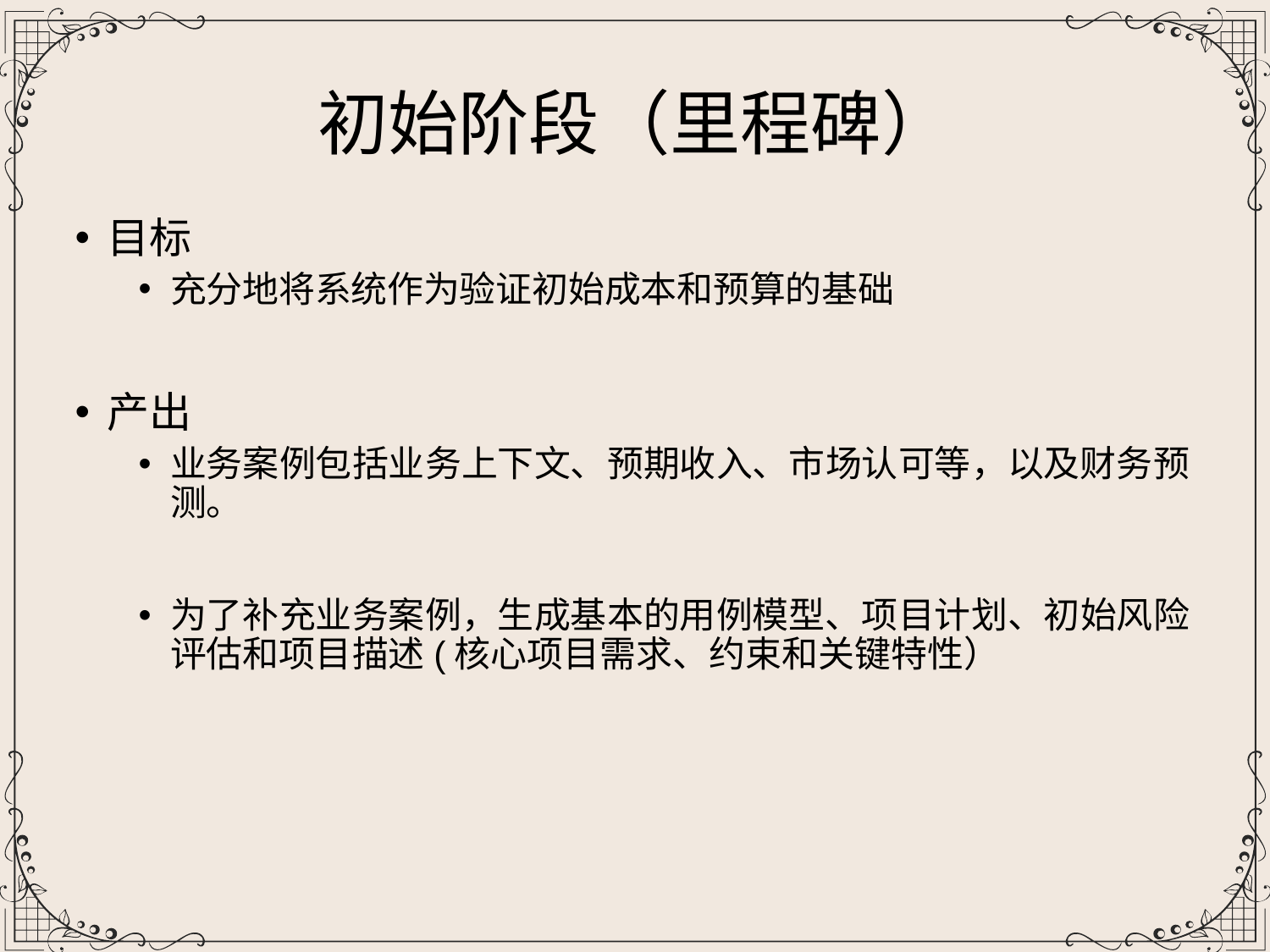

初始阶段（里程碑）
目标
充分地将系统作为验证初始成本和预算的基础

产出
业务案例包括业务上下文、预期收入、市场认可等，以及财务预测。

为了补充业务案例，生成基本的用例模型、项目计划、初始风险评估和项目描述(核心项目需求、约束和关键特性）